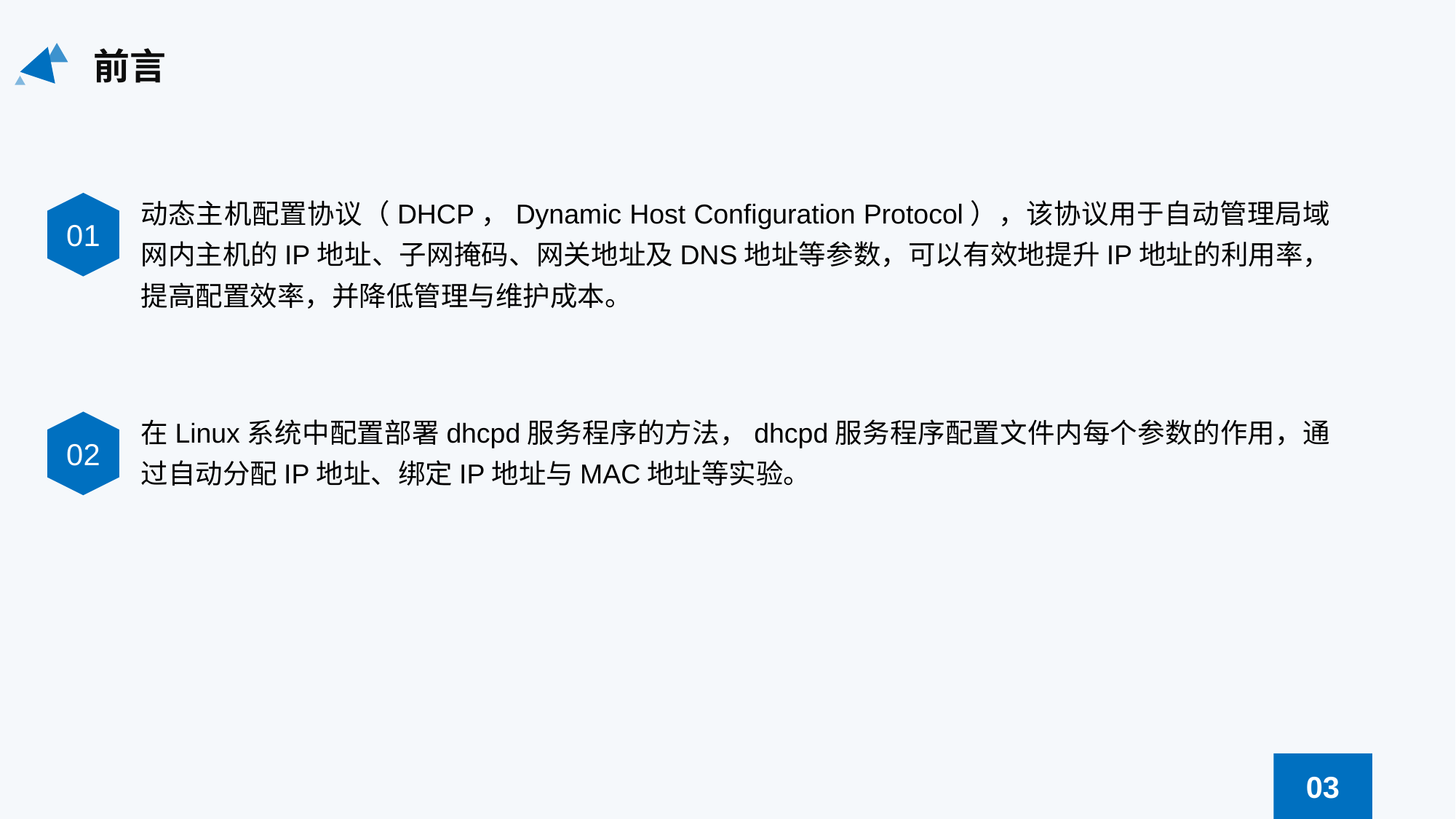

前言

动态主机配置协议（DHCP，Dynamic Host Configuration Protocol），该协议用于自动管理局域网内主机的IP地址、子网掩码、网关地址及DNS地址等参数，可以有效地提升IP地址的利用率，提高配置效率，并降低管理与维护成本。

01
在Linux系统中配置部署dhcpd服务程序的方法，dhcpd服务程序配置文件内每个参数的作用，通过自动分配IP地址、绑定IP地址与MAC地址等实验。

02

03